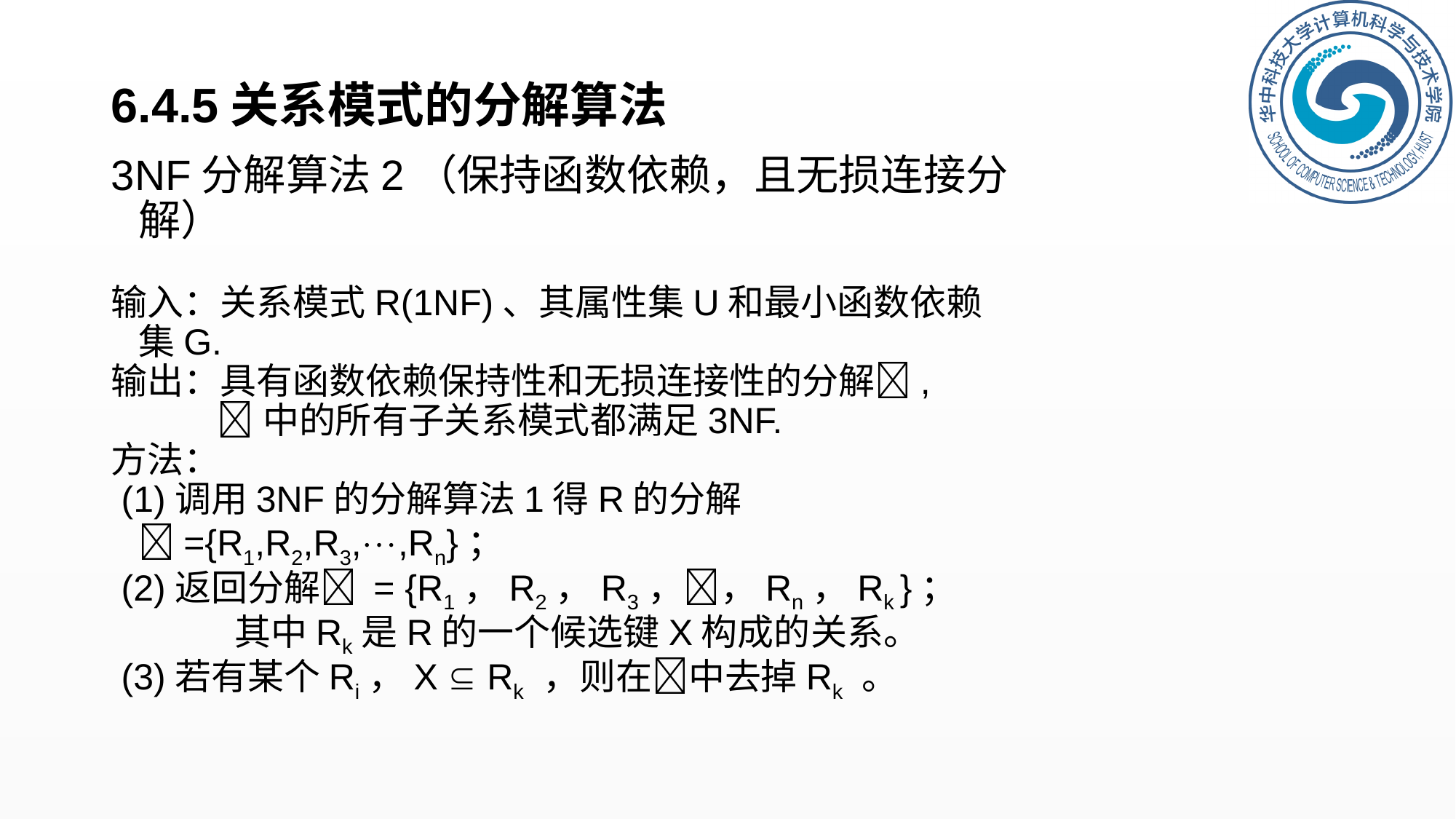

# 6.4.5关系模式的分解算法
3NF分解算法2（保持函数依赖，且无损连接分解）

输入：关系模式R(1NF)、其属性集U和最小函数依赖集G.
输出：具有函数依赖保持性和无损连接性的分解ρ,
             ρ中的所有子关系模式都满足3NF.
方法：
 (1)调用3NF的分解算法1得R的分解ρ={R1,R2,R3,…,Rn}；
 (2)返回分解ρ = {R1，R2，R3，…，Rn，Rk }；
              其中Rk是R的一个候选键X构成的关系。
 (3)若有某个Ri，X ⊆ Rk ，则在ρ中去掉Rk 。